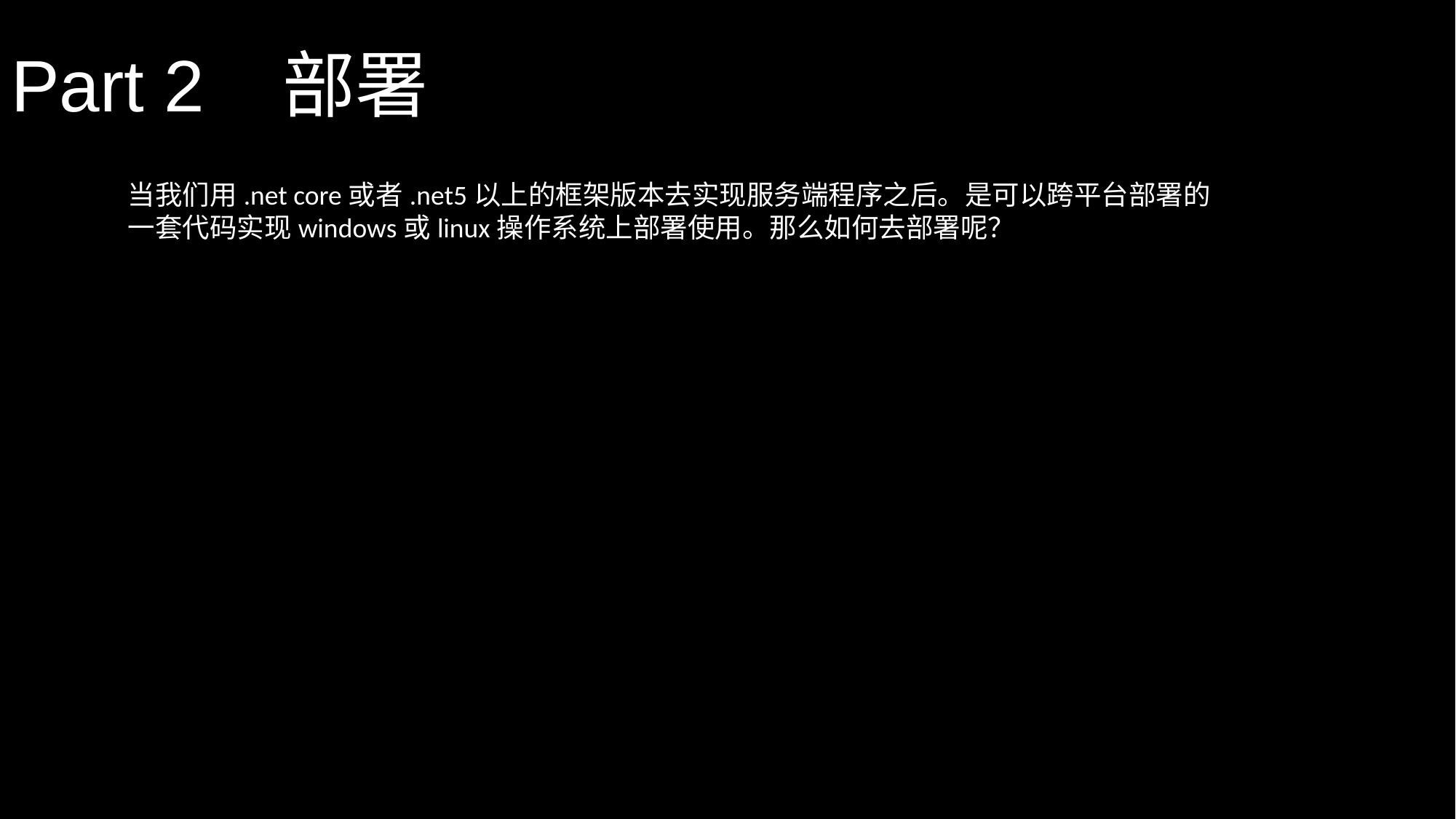

Part 2   部署
当我们用.net core或者.net5以上的框架版本去实现服务端程序之后。是可以跨平台部署的一套代码实现windows或linux操作系统上部署使用。那么如何去部署呢？